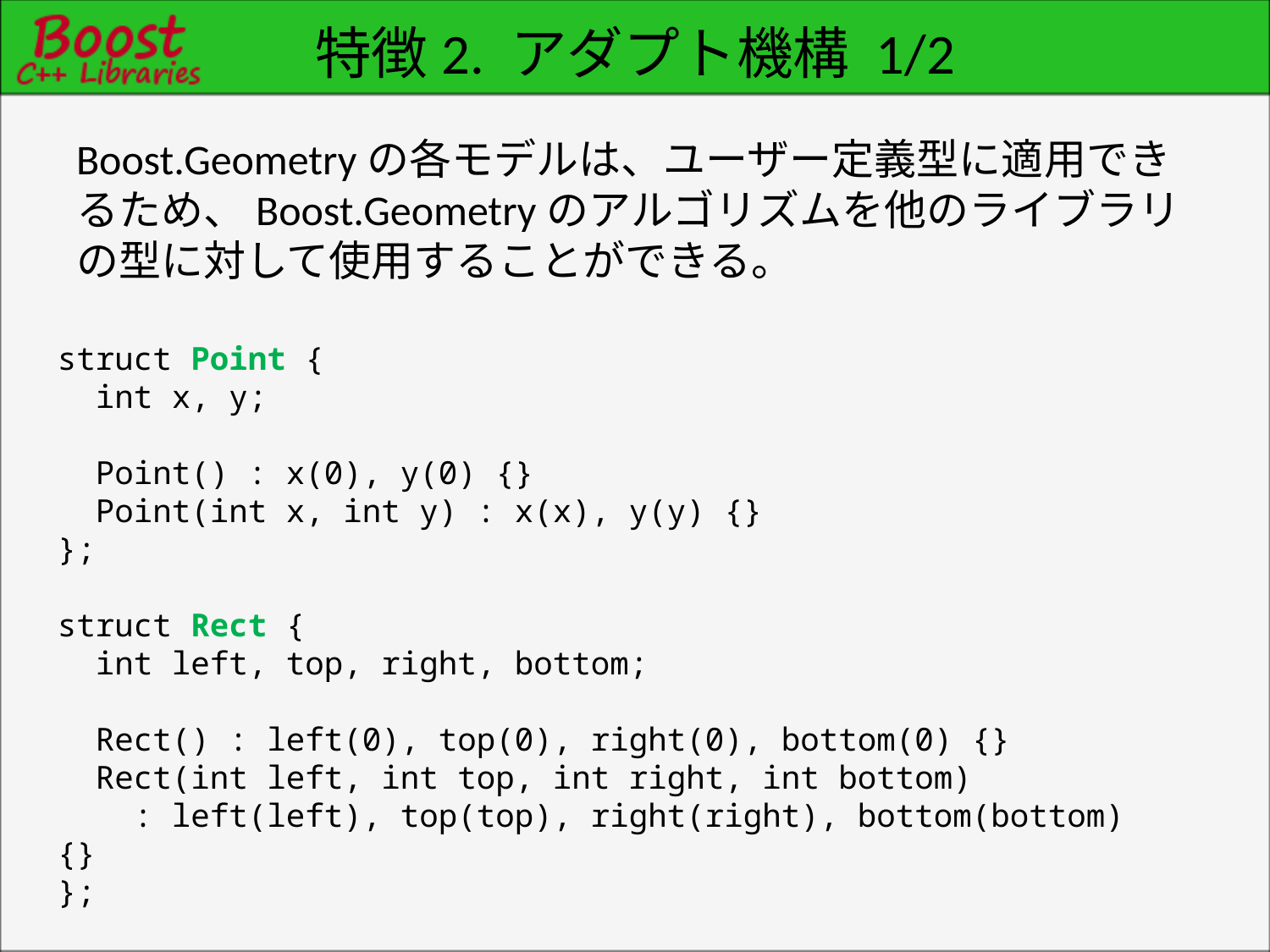

# 特徴2. アダプト機構 1/2
Boost.Geometryの各モデルは、ユーザー定義型に適用できるため、Boost.Geometryのアルゴリズムを他のライブラリの型に対して使用することができる。
struct Point {
  int x, y;

  Point() : x(0), y(0) {}
  Point(int x, int y) : x(x), y(y) {}
};

struct Rect {
  int left, top, right, bottom;

  Rect() : left(0), top(0), right(0), bottom(0) {}
  Rect(int left, int top, int right, int bottom)
    : left(left), top(top), right(right), bottom(bottom) {}
};